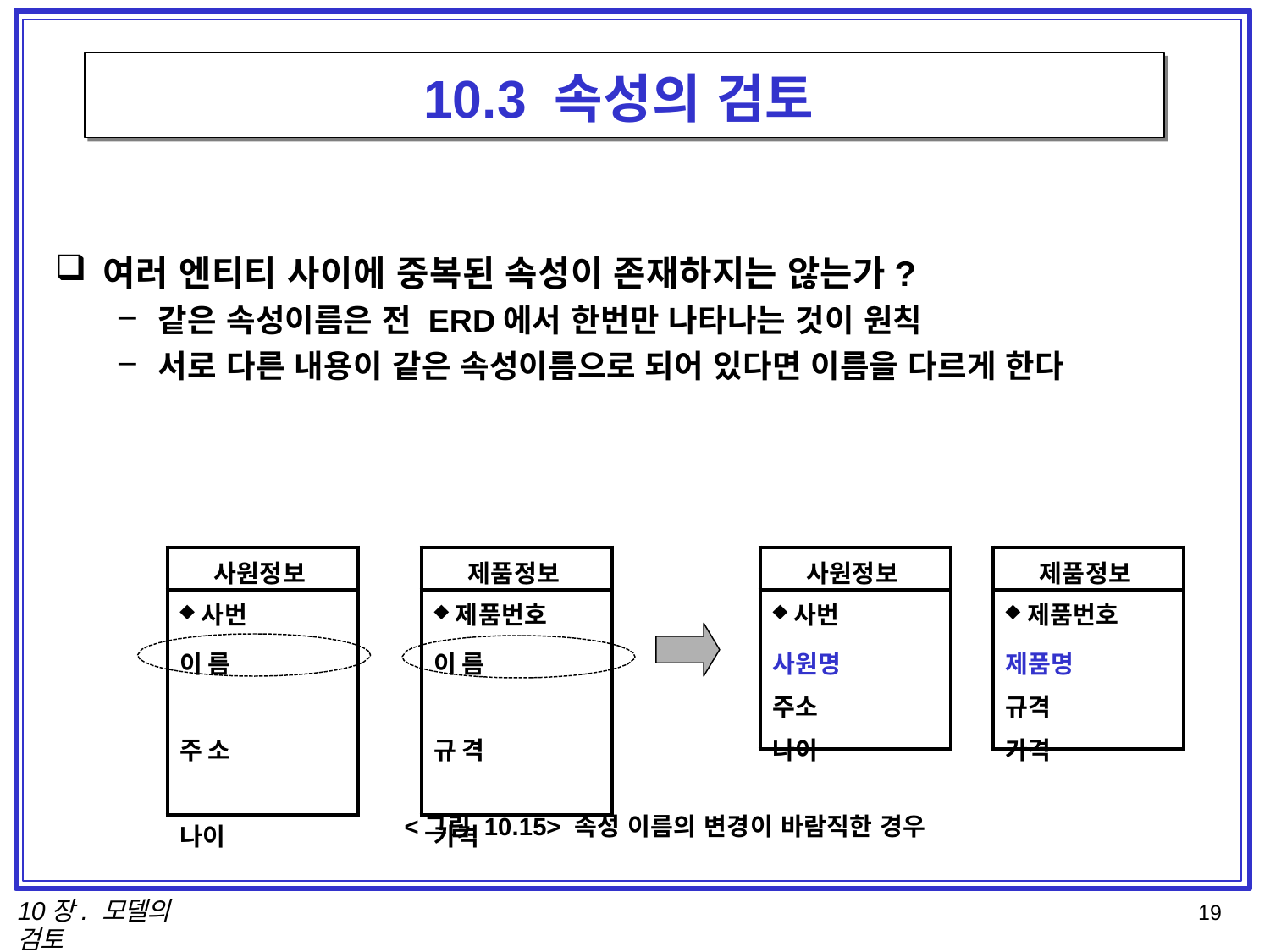

# 10.3 속성의 검토
여러 엔티티 사이에 중복된 속성이 존재하지는 않는가?
같은 속성이름은 전 ERD에서 한번만 나타나는 것이 원칙
서로 다른 내용이 같은 속성이름으로 되어 있다면 이름을 다르게 한다
| 사원정보 |
| --- |
| 사번 |
| 이름 주소 나이 |
| 제품정보 |
| --- |
| 제품번호 |
| 이름 규격 가격 |
| 사원정보 |
| --- |
| 사번 |
| 사원명 주소 나이 |
| 제품정보 |
| --- |
| 제품번호 |
| 제품명 규격 가격 |

<그림 10.15> 속성 이름의 변경이 바람직한 경우
10장. 모델의 검토
19